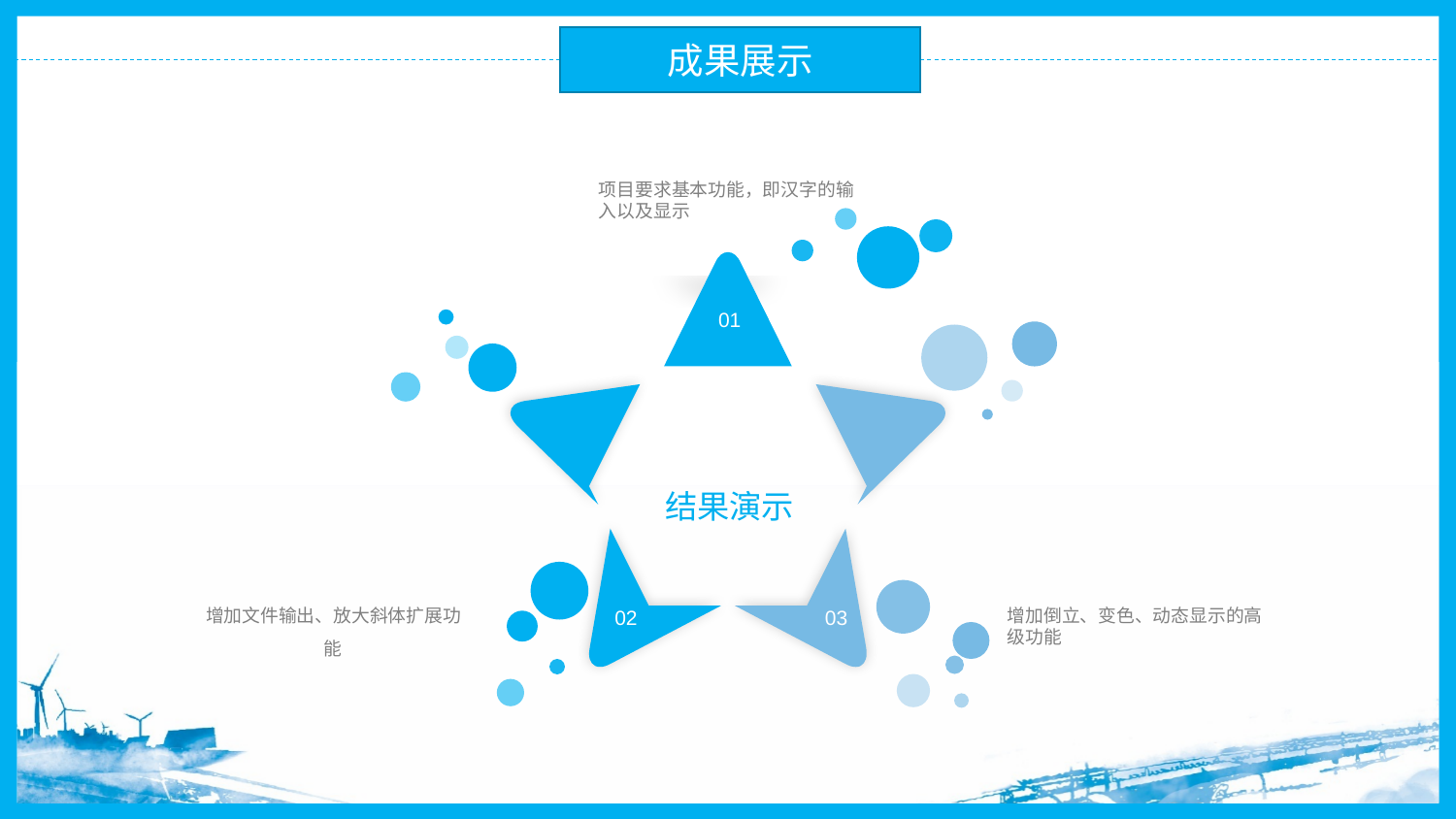

成果展示
项目要求基本功能，即汉字的输入以及显示

01

结果演示

增加文件输出、放大斜体扩展功能
增加倒立、变色、动态显示的高级功能
02
03